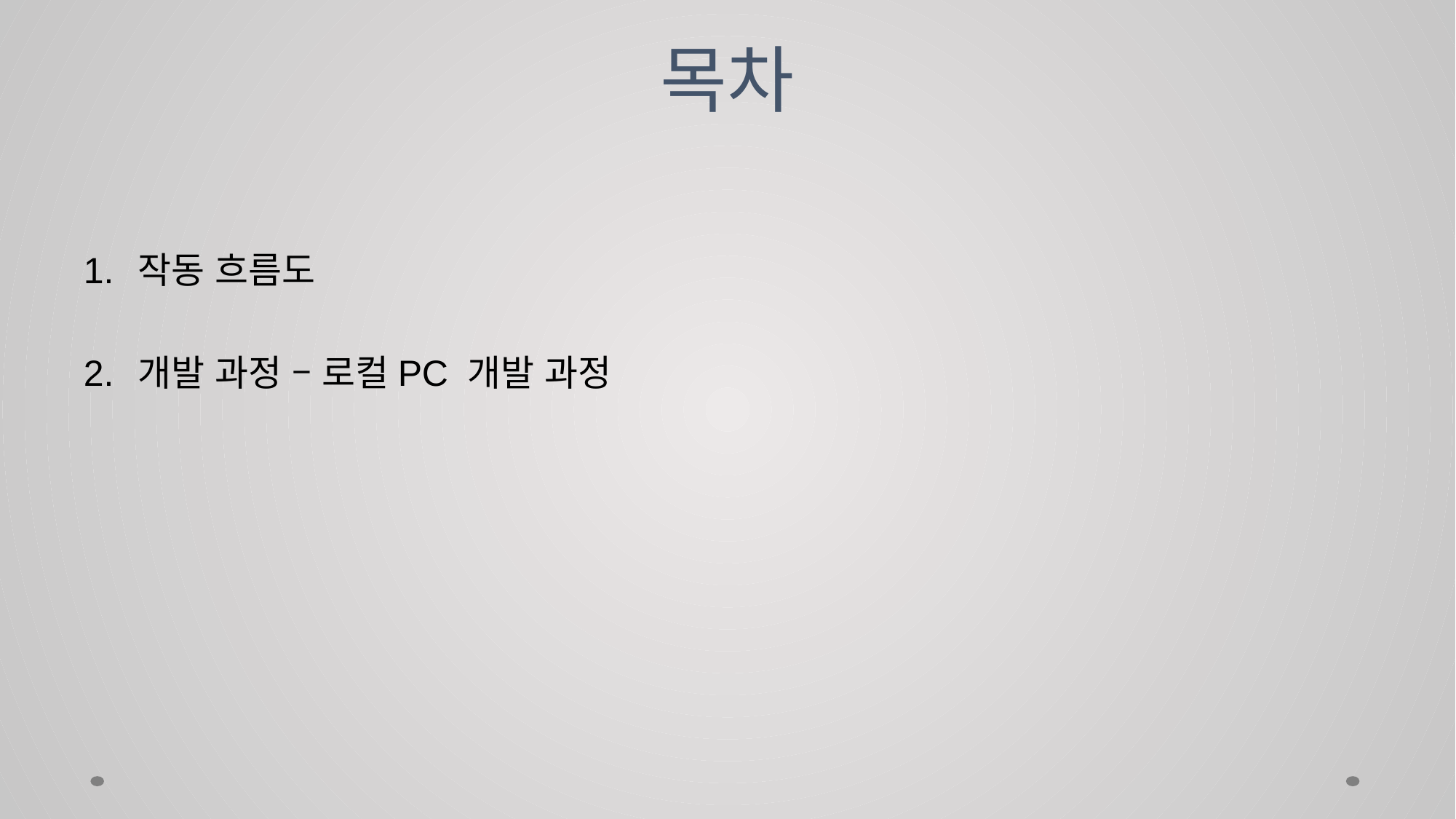

# 목차

작동 흐름도

개발 과정 – 로컬PC 개발 과정